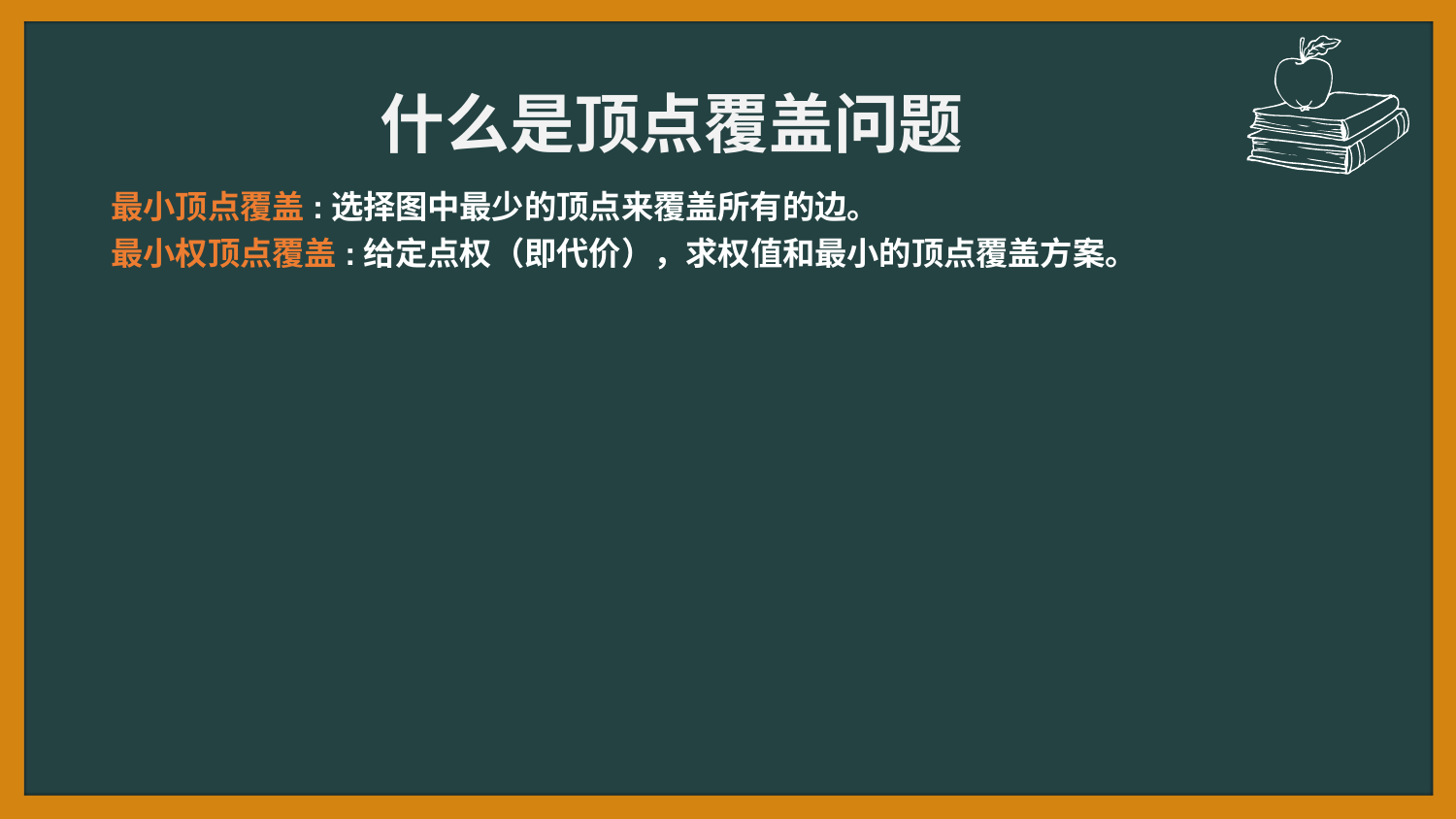

什么是顶点覆盖问题
最小顶点覆盖:选择图中最少的顶点来覆盖所有的边。
最小权顶点覆盖:给定点权（即代价），求权值和最小的顶点覆盖方案。